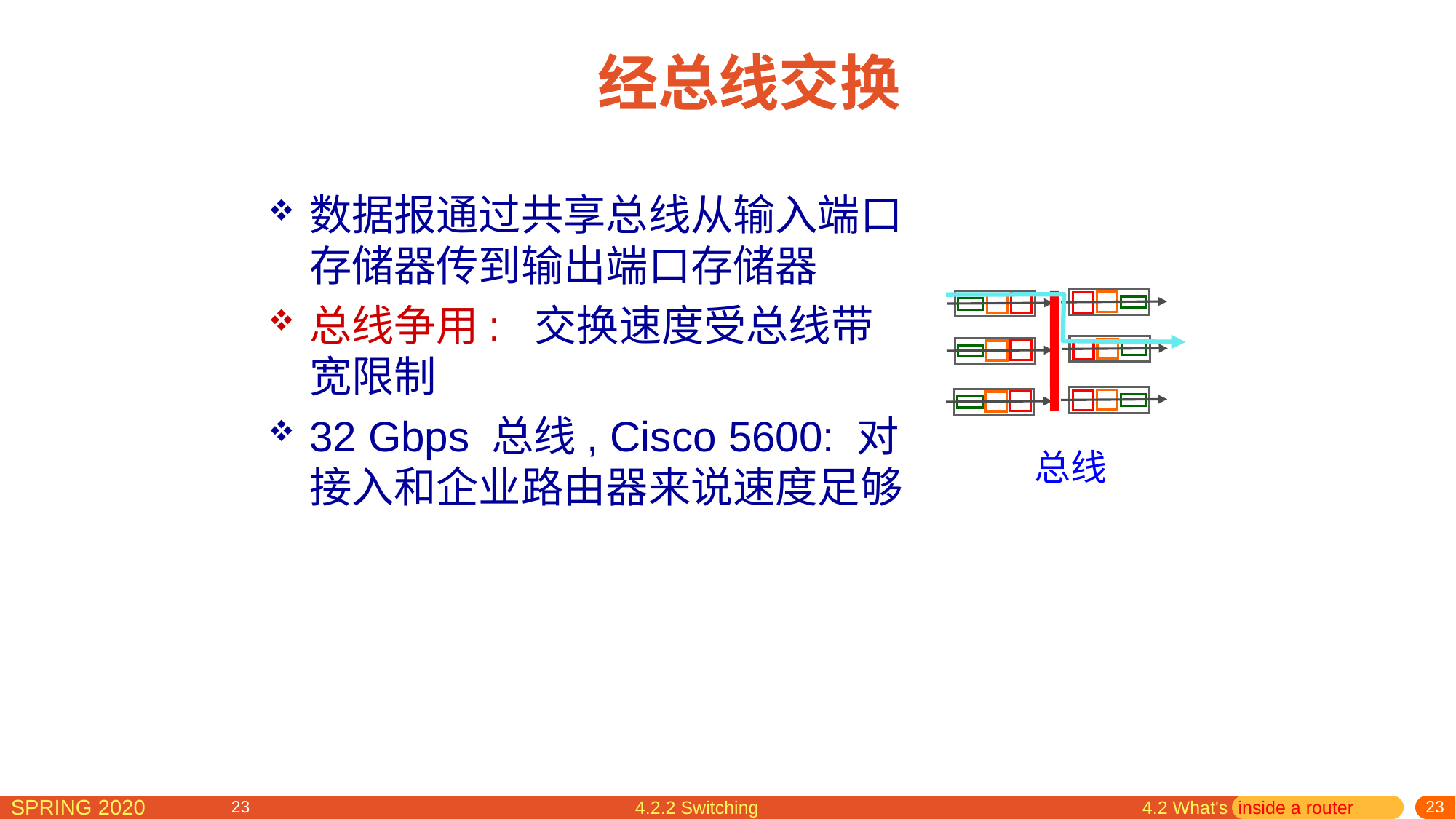

# 经总线交换
数据报通过共享总线从输入端口存储器传到输出端口存储器
总线争用:  交换速度受总线带宽限制
32 Gbps 总线, Cisco 5600: 对接入和企业路由器来说速度足够

总线
4.2.2 Switching
4.2 What's  inside a router